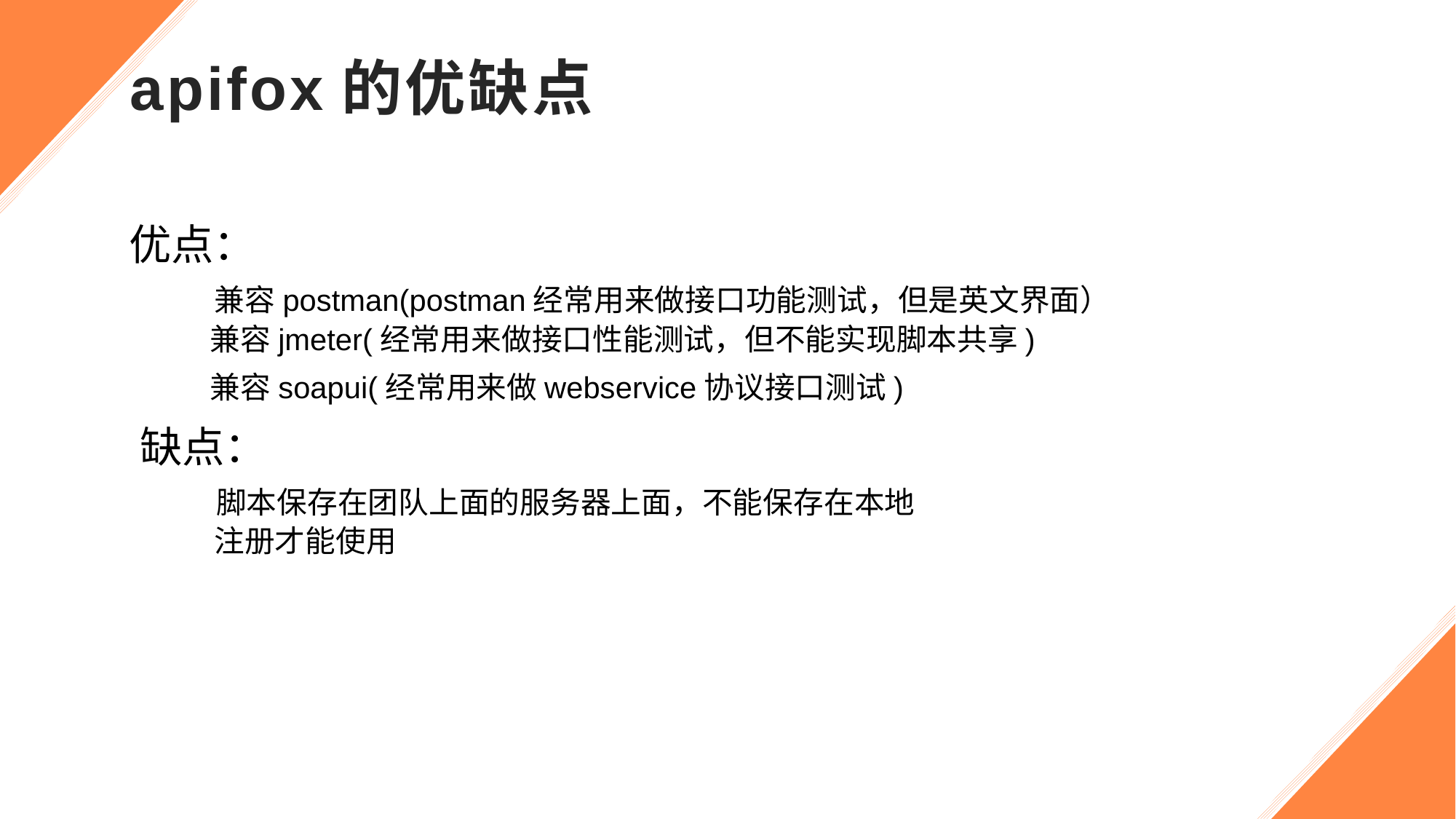

# apifox的优缺点
优点：
        兼容postman(postman经常用来做接口功能测试，但是英文界面）
           兼容jmeter(经常用来做接口性能测试，但不能实现脚本共享)
           兼容soapui(经常用来做webservice协议接口测试)
缺点：
       脚本保存在团队上面的服务器上面，不能保存在本地
          注册才能使用